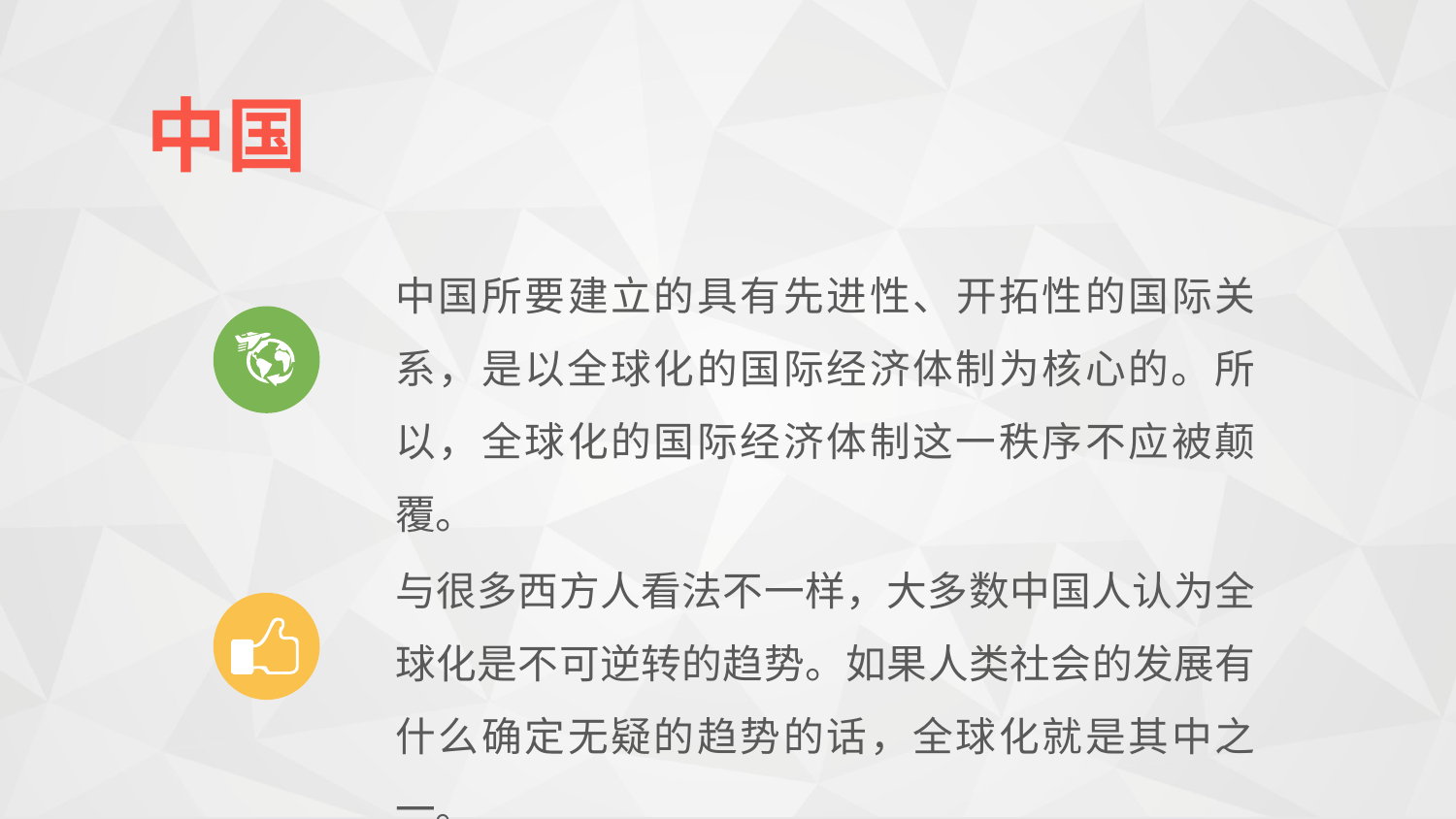

中国
中国所要建立的具有先进性、开拓性的国际关系，是以全球化的国际经济体制为核心的。所以，全球化的国际经济体制这一秩序不应被颠覆。

与很多西方人看法不一样，大多数中国人认为全球化是不可逆转的趋势。如果人类社会的发展有什么确定无疑的趋势的话，全球化就是其中之一。